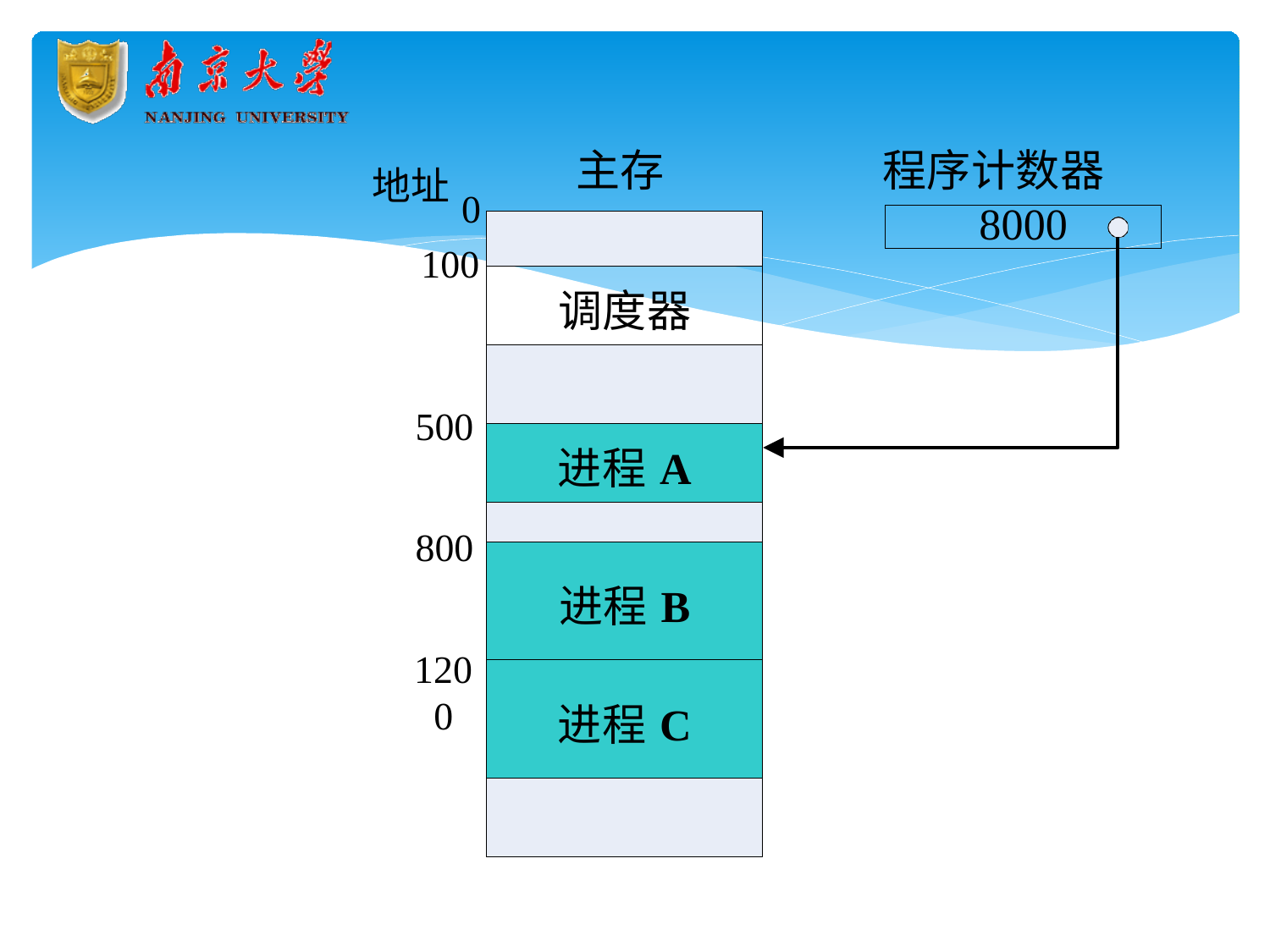

主存
# 程序计数器
地址
0

8000
|  |
| --- |
| 调度器 |
|  |
| 进程A |
|  |
| 进程B |
| 进程C |
|  |

100

500

800

1200